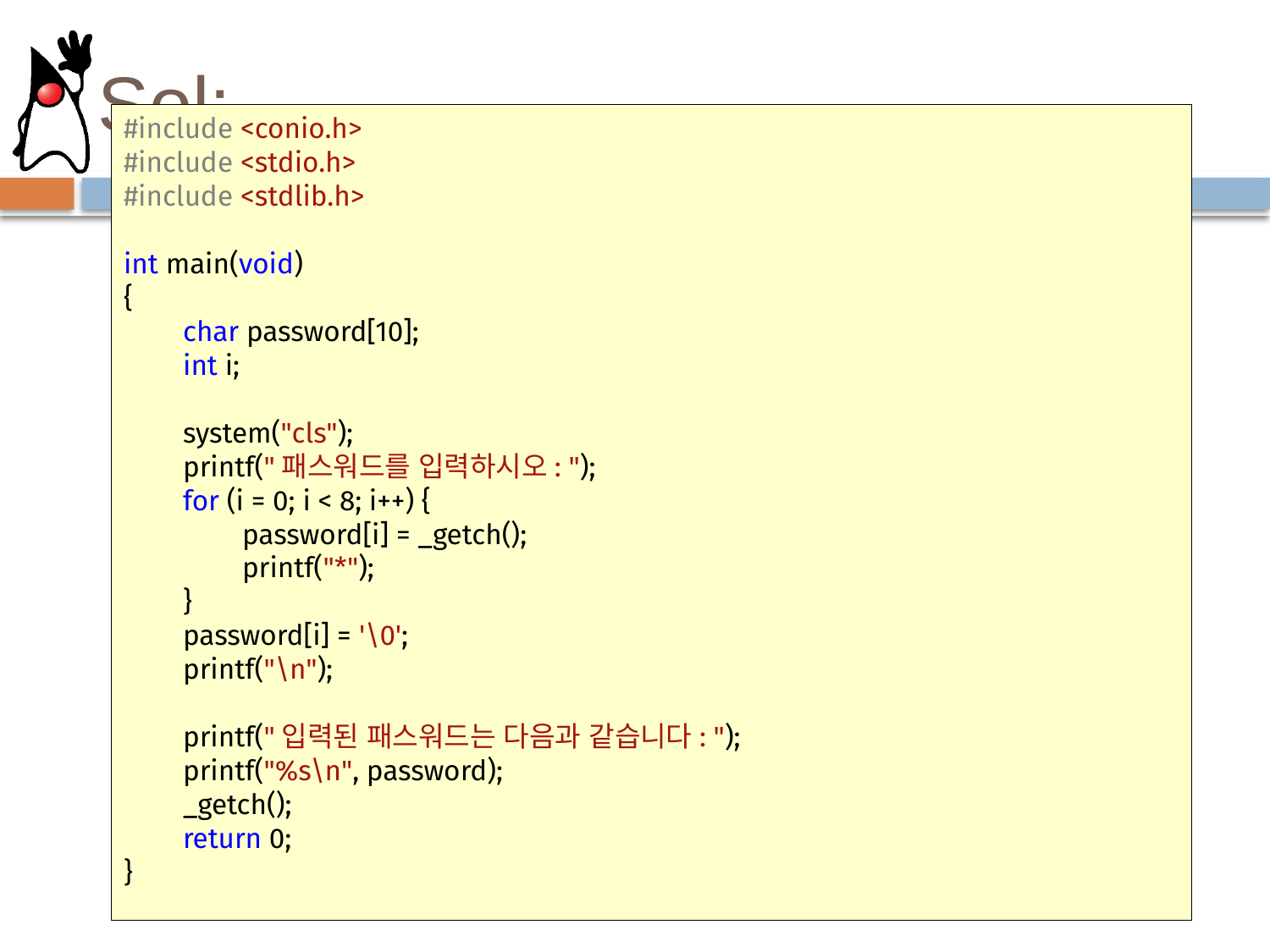

# Sol:
#include <conio.h>
#include <stdio.h>
#include <stdlib.h>

int main(void)
{
        char password[10];
        int i;

        system("cls");
        printf("패스워드를 입력하시오: ");
        for (i = 0; i < 8; i++) {
                password[i] = _getch();
                printf("*");
        }
        password[i] = '\0';
        printf("\n");

        printf("입력된 패스워드는 다음과 같습니다: ");
        printf("%s\n", password);
        _getch();
        return 0;
}